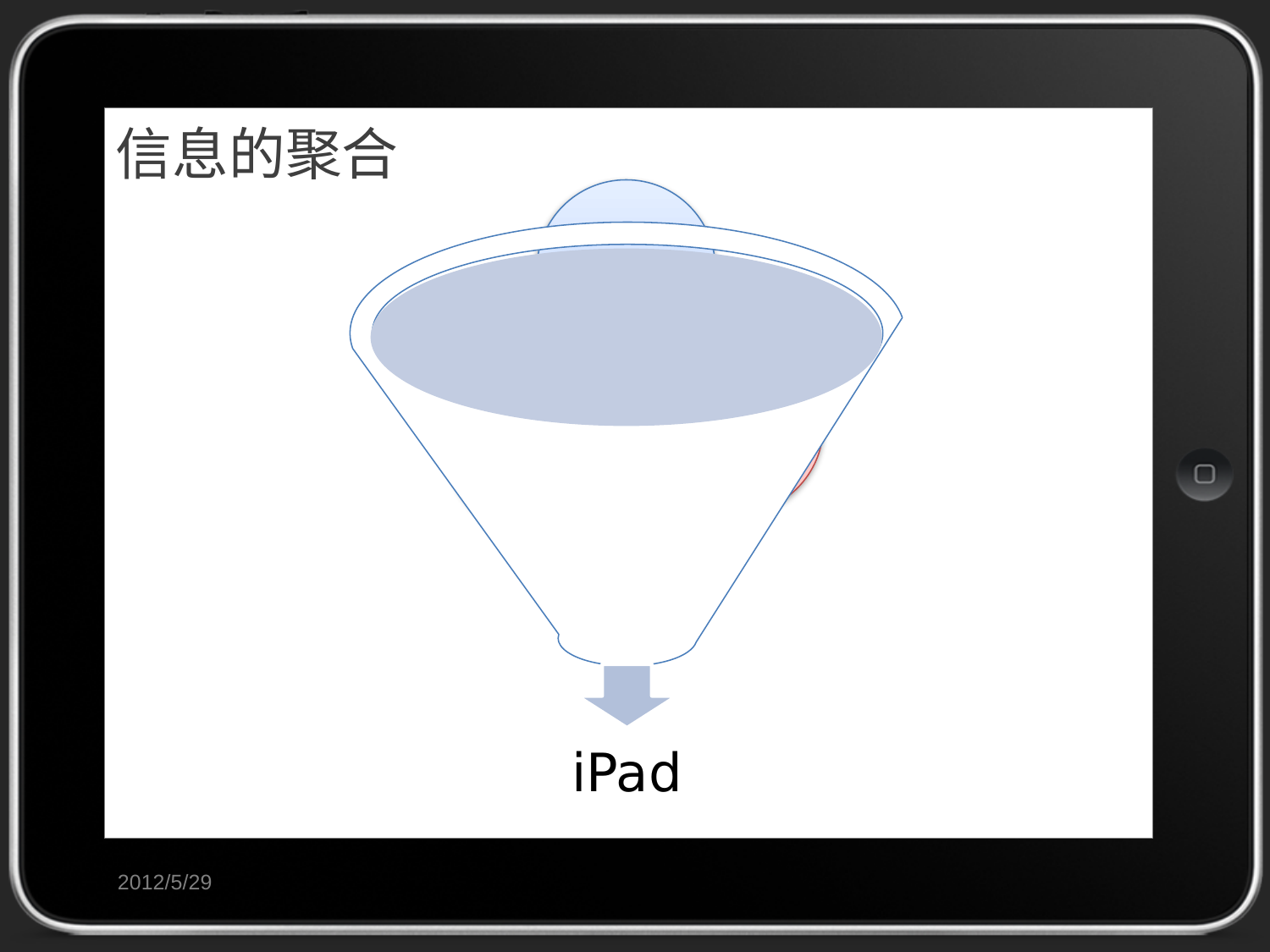

# 信息的聚合
Email

iPad
Cloud
RSS
Notes
2012/5/29